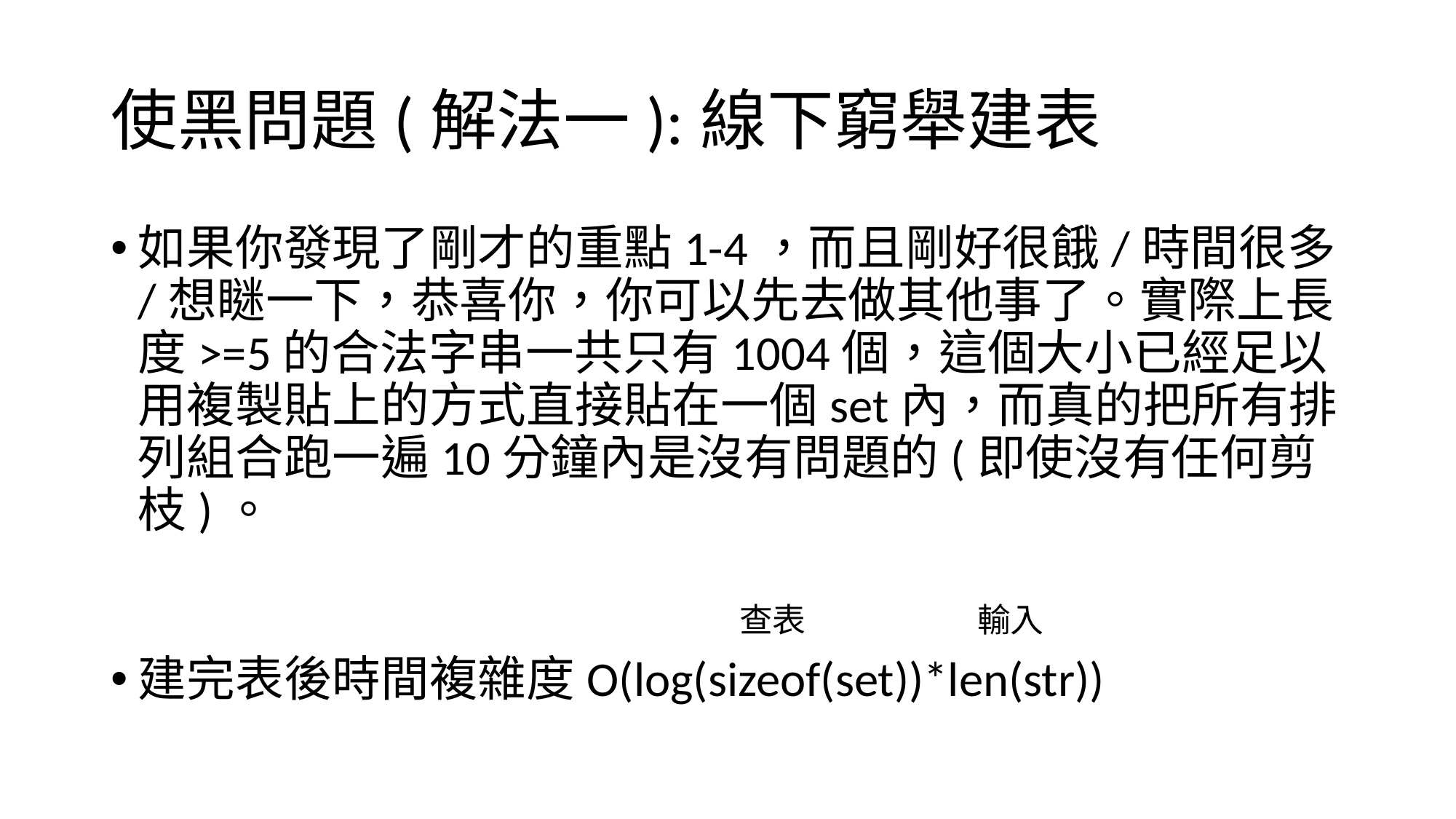

# 使黑問題(解法一):線下窮舉建表
如果你發現了剛才的重點1-4，而且剛好很餓/時間很多/想瞇一下，恭喜你，你可以先去做其他事了。實際上長度>=5的合法字串一共只有1004個，這個大小已經足以用複製貼上的方式直接貼在一個set內，而真的把所有排列組合跑一遍10分鐘內是沒有問題的(即使沒有任何剪枝)。

	          查表                       輸入
建完表後時間複雜度O(log(sizeof(set))*len(str))